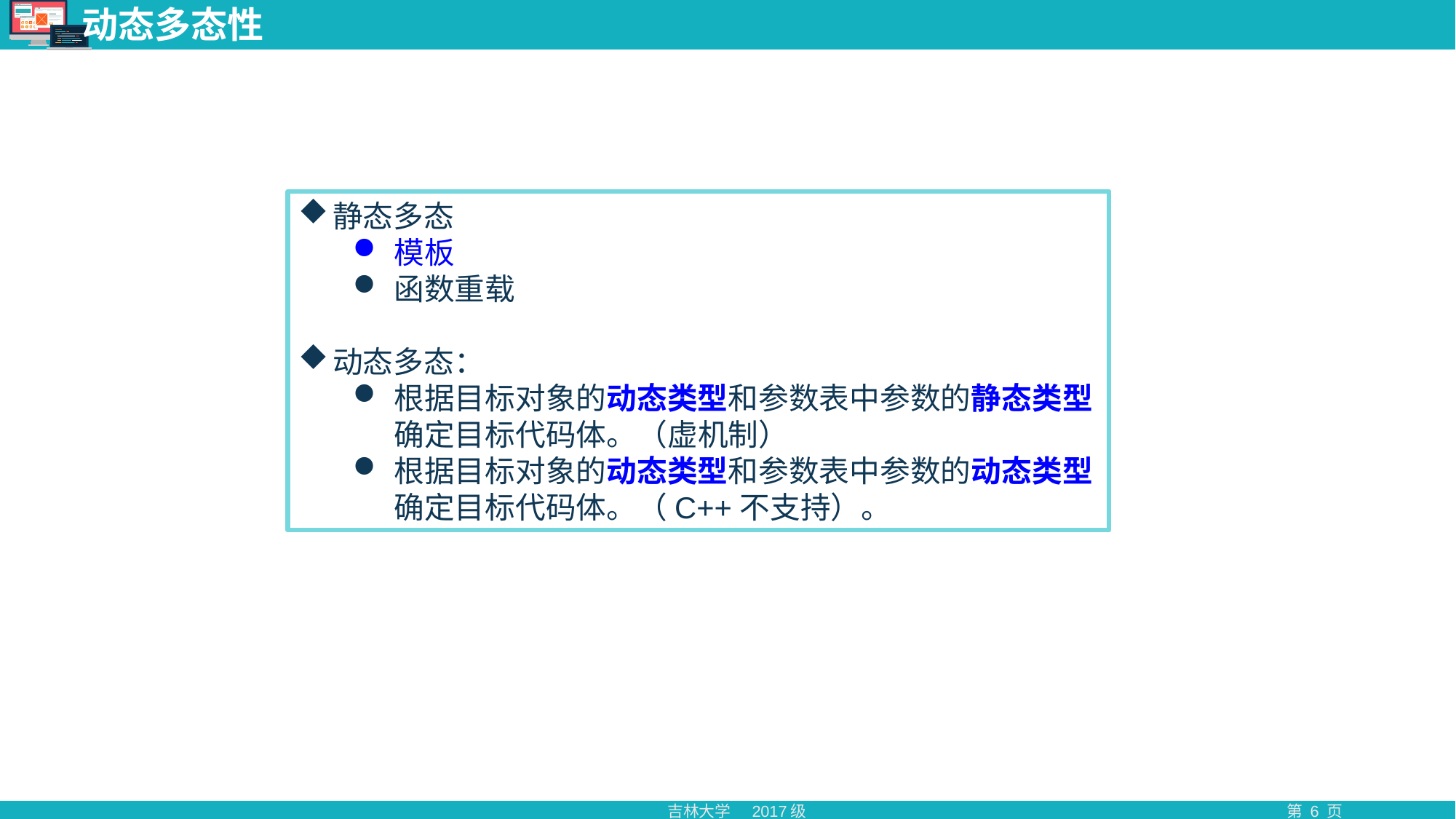

# 动态多态性
静态多态
模板
函数重载

动态多态：
根据目标对象的动态类型和参数表中参数的静态类型确定目标代码体。（虚机制）
根据目标对象的动态类型和参数表中参数的动态类型确定目标代码体。（C++不支持）。